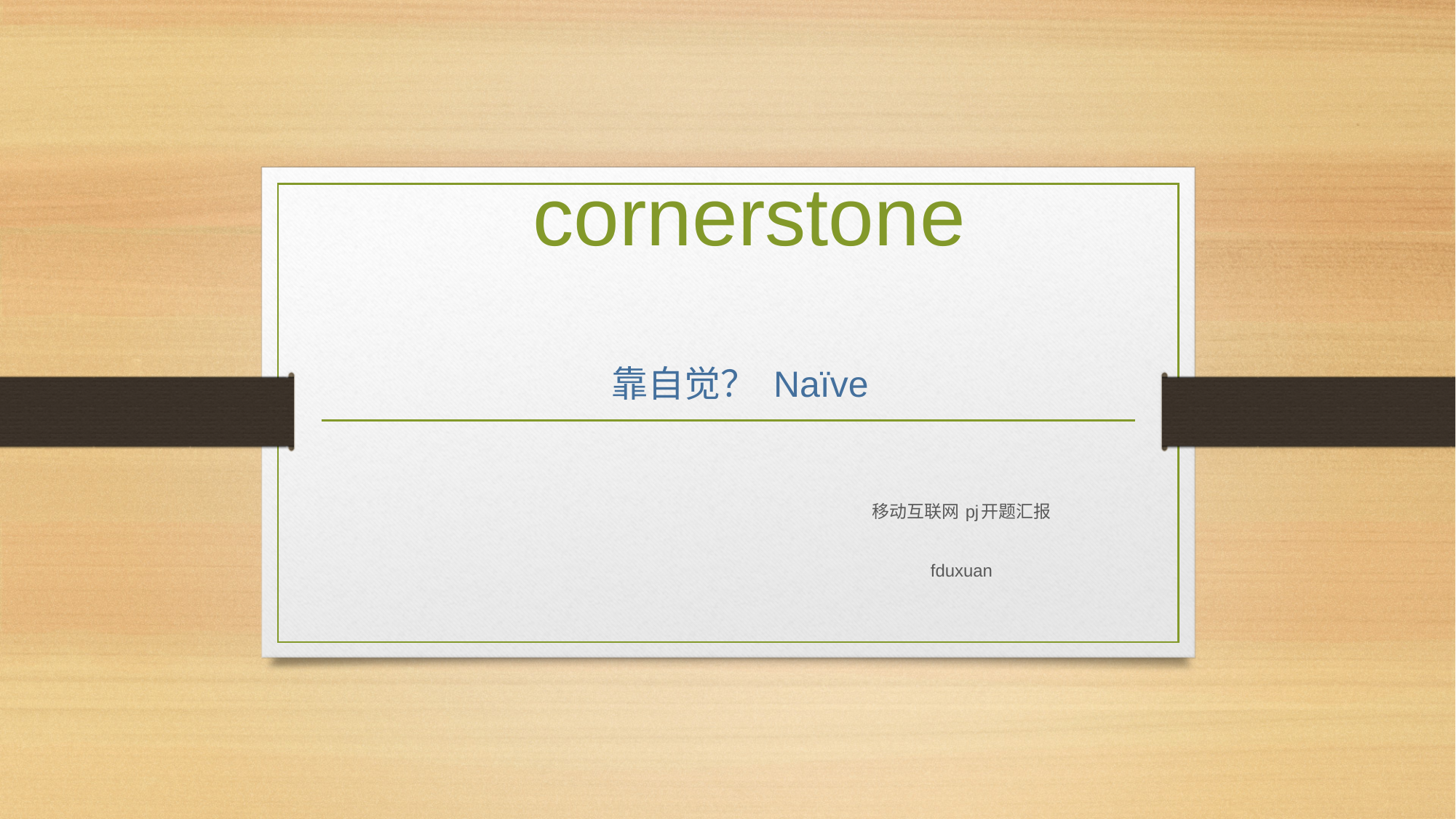

# cornerstone 靠自觉？ Naïve

				移动互联网 pj开题汇报

				fduxuan